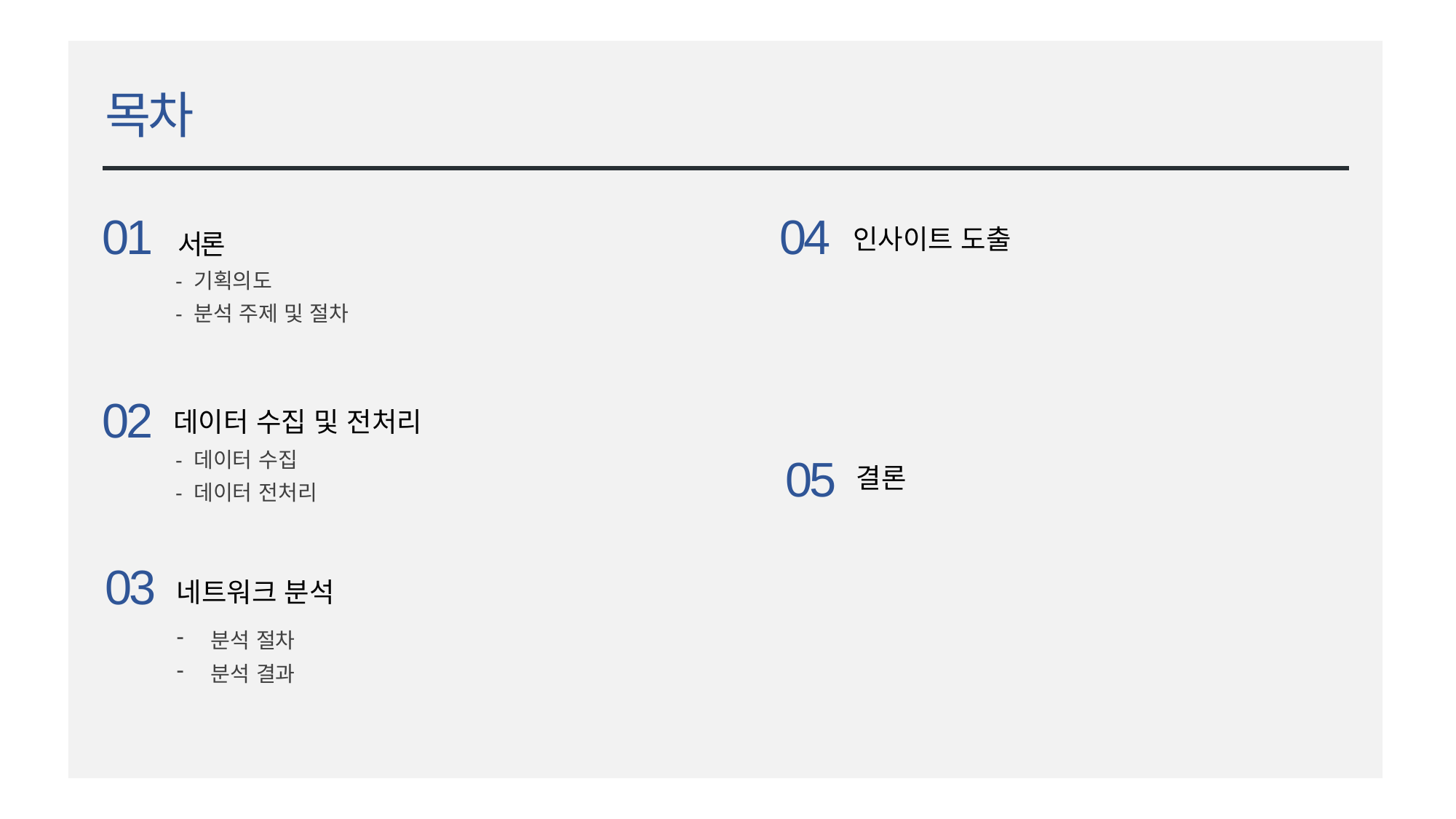

목차
01   서론

04

인사이트 도출
- 기획의도
- 분석 주제 및 절차

05
02
데이터 수집 및 전처리
- 데이터 수집
- 데이터 전처리
결론
03
네트워크 분석
분석 절차
분석 결과